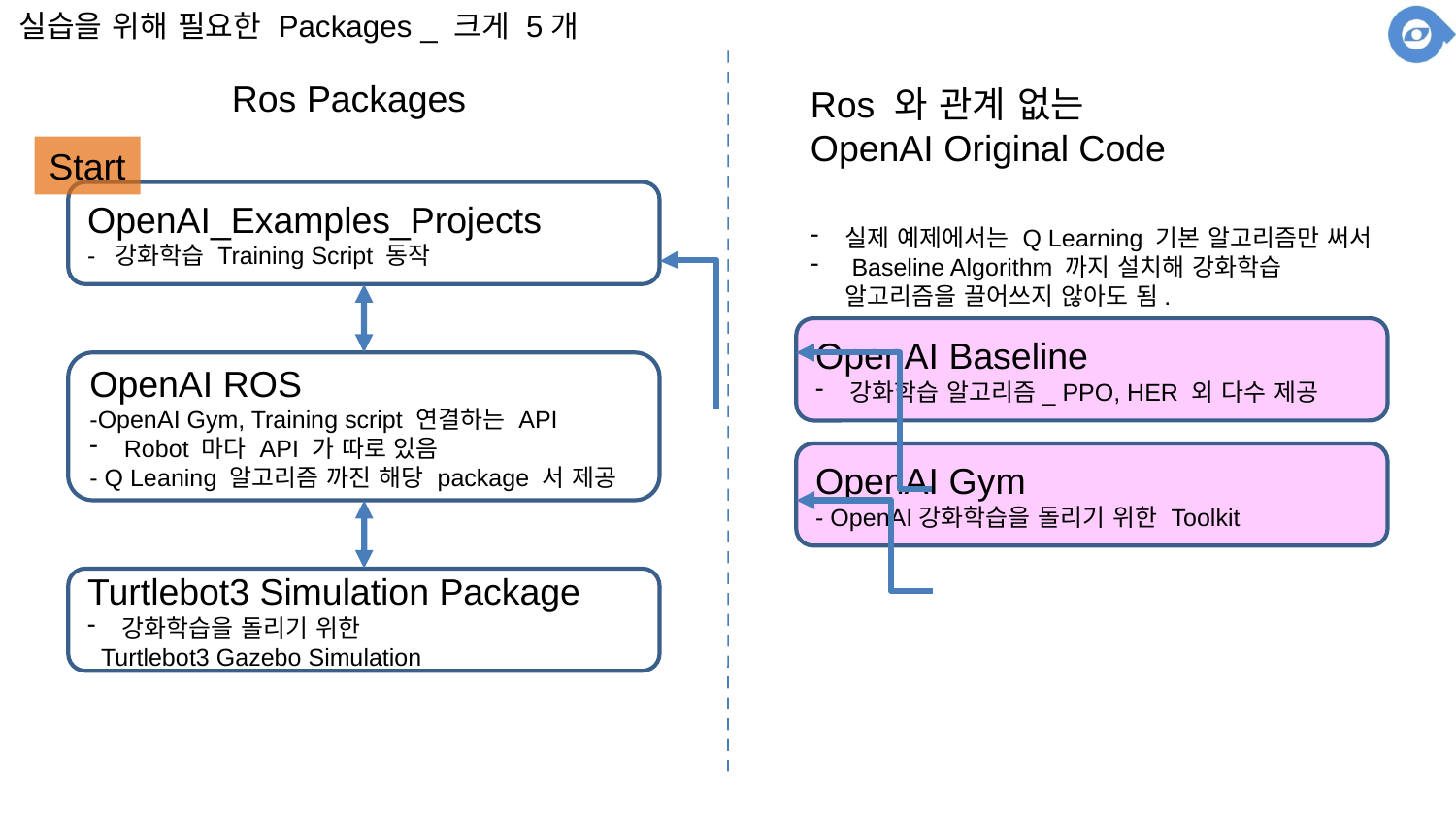

실습을 위해 필요한 Packages _ 크게 5개

Ros Packages
Ros 와 관계 없는
OpenAI Original Code
Start
OpenAI_Examples_Projects
-  강화학습 Training Script 동작
실제 예제에서는 Q Learning 기본 알고리즘만 써서
 Baseline Algorithm 까지 설치해 강화학습 알고리즘을 끌어쓰지 않아도 됨.

OpenAI Baseline
강화학습 알고리즘_ PPO, HER 외 다수 제공
OpenAI ROS
-OpenAI Gym, Training script 연결하는 API
Robot 마다 API 가 따로 있음
- Q Leaning 알고리즘 까진 해당 package 서 제공

OpenAI Gym
- OpenAI강화학습을 돌리기 위한 Toolkit

Turtlebot3 Simulation Package
강화학습을 돌리기 위한
  Turtlebot3 Gazebo Simulation